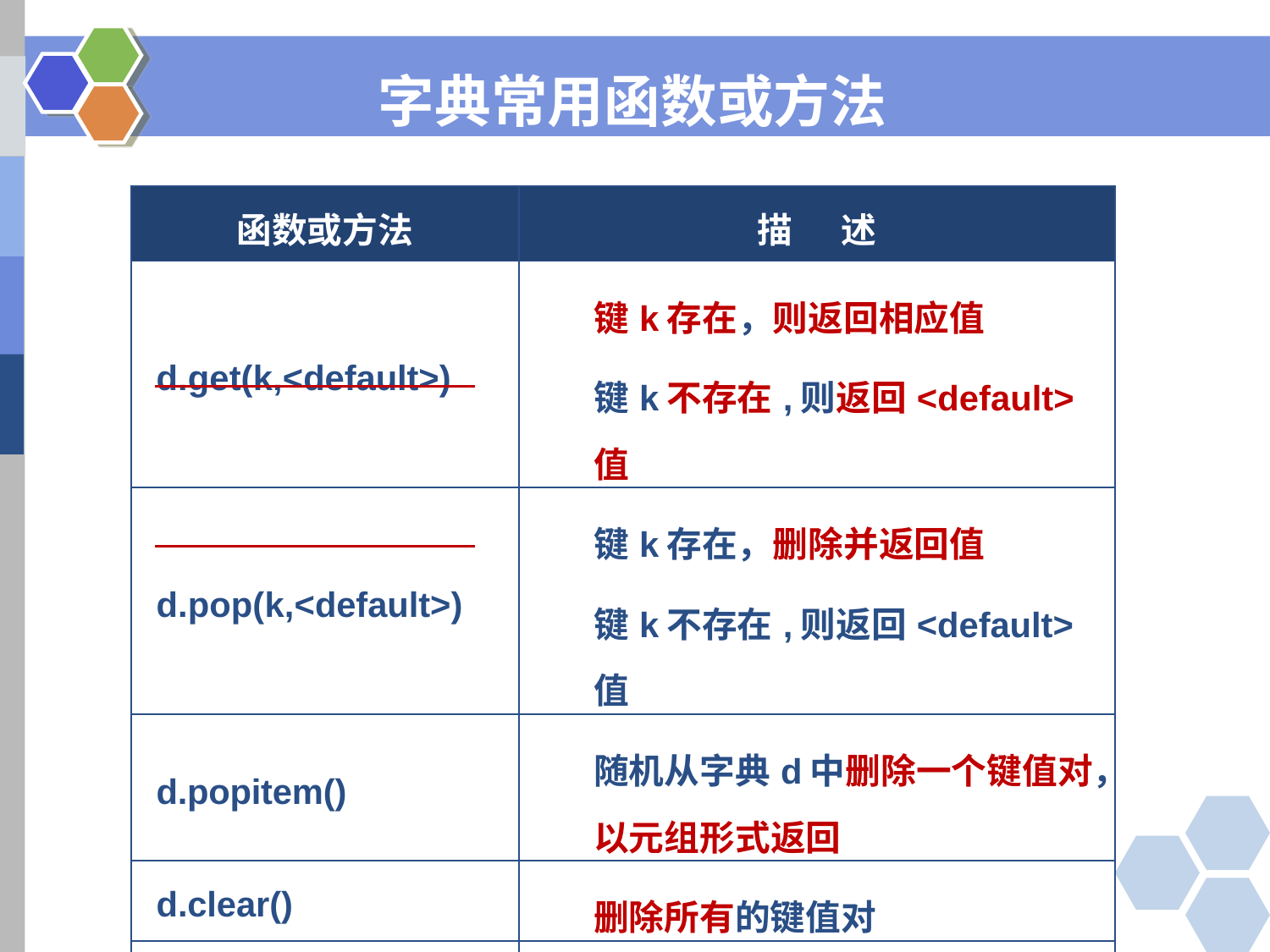

字典常用函数或方法
| 函数或方法 | 描 述 |
| --- | --- |
| d.get(k,<default>) | 键k存在，则返回相应值 键k不存在,则返回<default>值 |
| d.pop(k,<default>) | 键k存在，删除并返回值 键k不存在,则返回<default>值 |
| d.popitem() | 随机从字典d中删除一个键值对，以元组形式返回 |
| d.clear() | 删除所有的键值对 |
| len(d) | 返回字典d中元素的个数 |